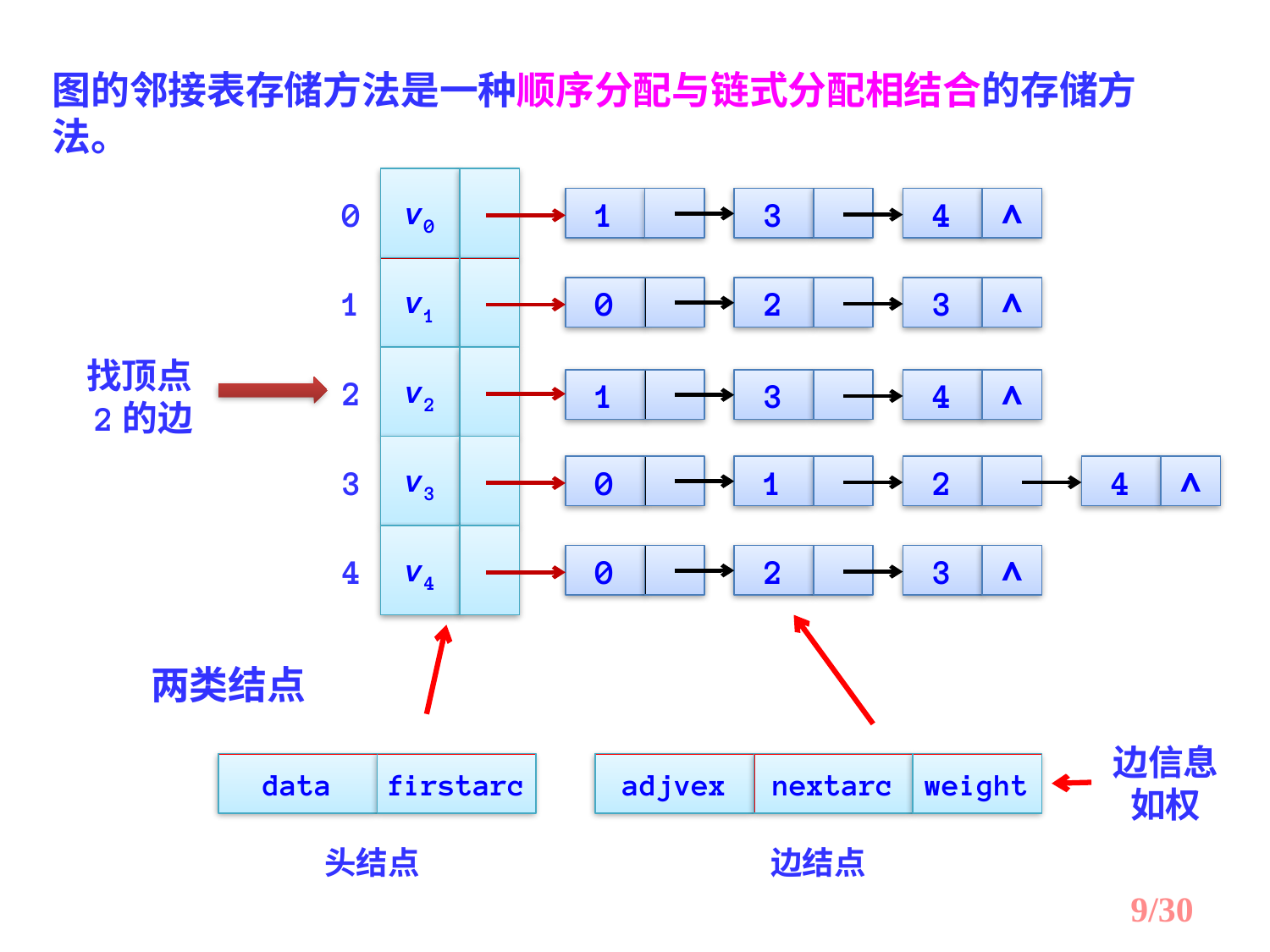

图的邻接表存储方法是一种顺序分配与链式分配相结合的存储方法。
v0

0
v1

1
v2

2
v3

3
v4

4
1

3

4
∧
0

2

3
∧
找顶点2的边

1

3

4
∧
0

1

2

4
∧
0

2

3
∧
两类结点
边信息如权
data
firstarc
头结点
adjvex
nextarc
weight
边结点
9/30